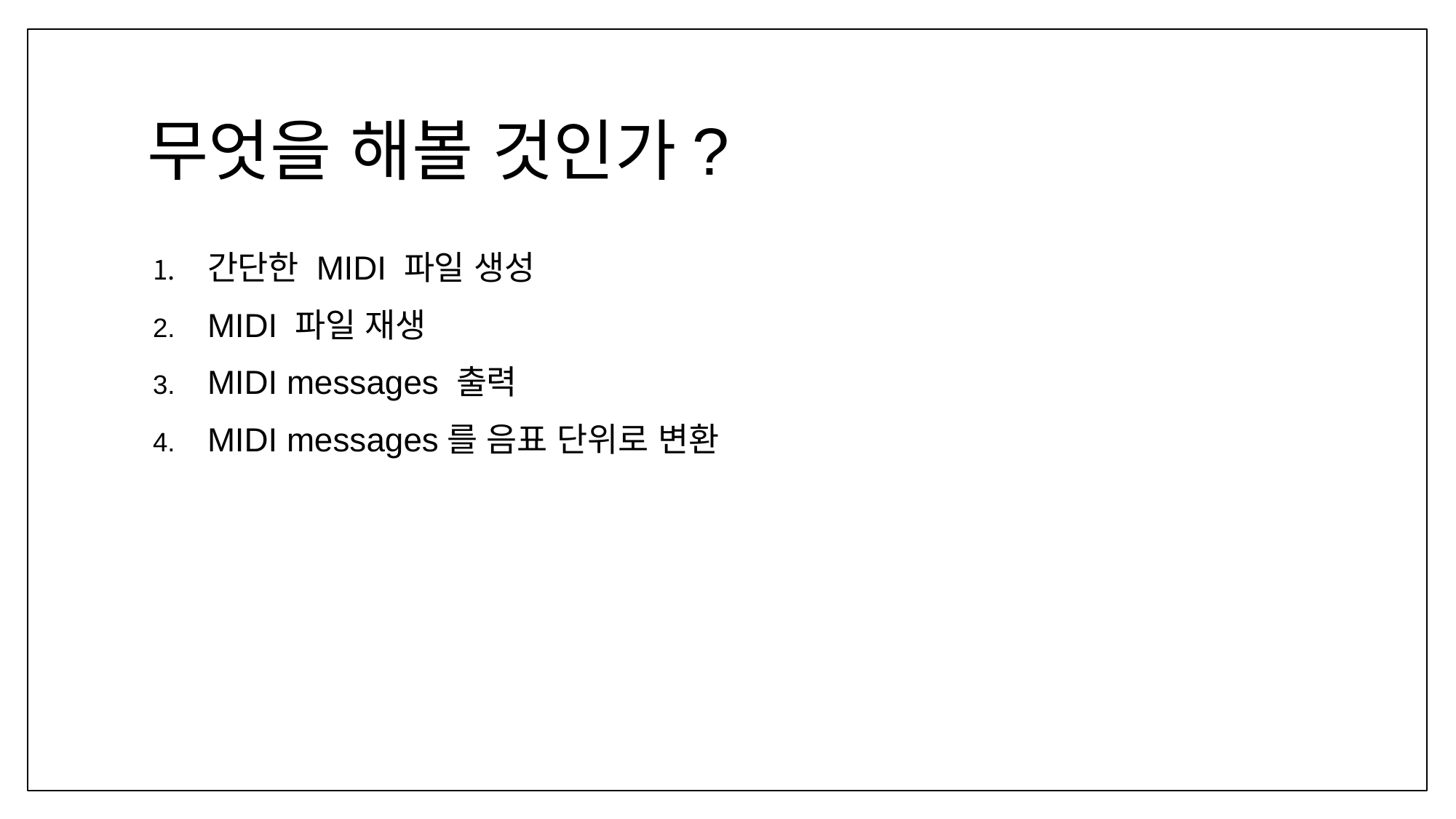

# 무엇을 해볼 것인가?
간단한 MIDI 파일 생성
MIDI 파일 재생
MIDI messages 출력
MIDI messages를 음표 단위로 변환